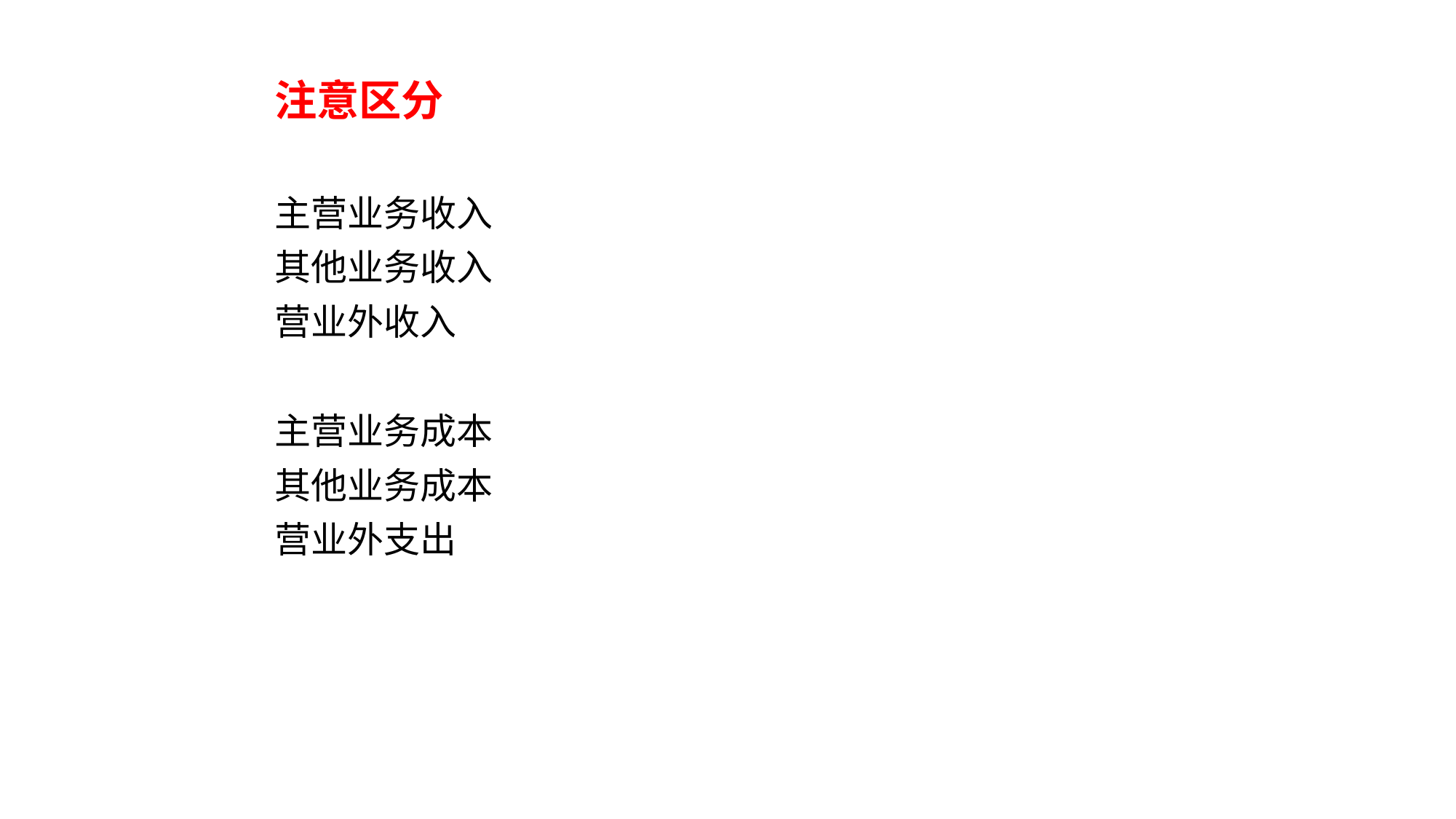

注意区分

主营业务收入
其他业务收入
营业外收入

主营业务成本
其他业务成本
营业外支出